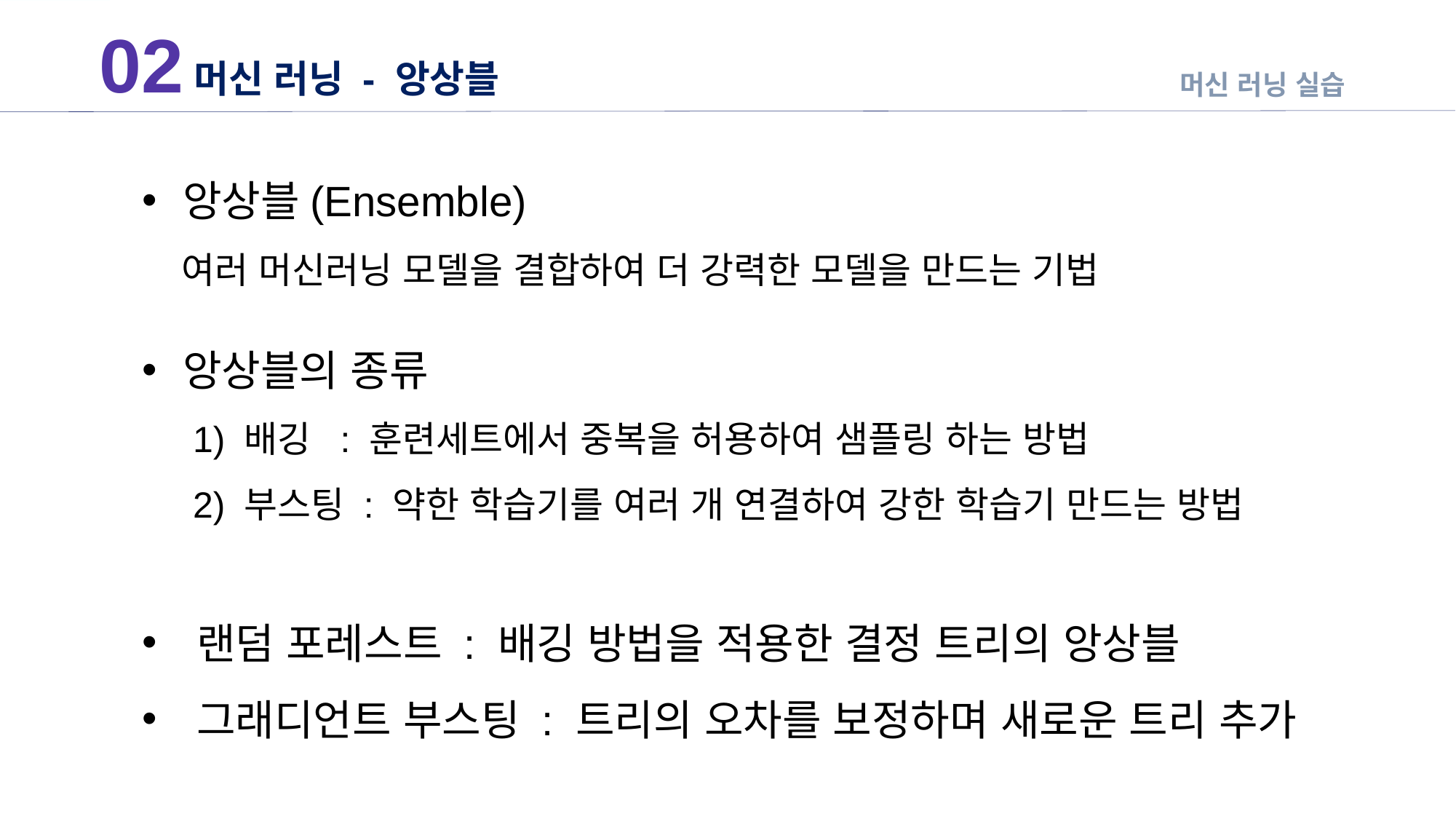

02
머신 러닝 - 앙상블
머신 러닝 실습

앙상블(Ensemble)
   여러 머신러닝 모델을 결합하여 더 강력한 모델을 만드는 기법

앙상블의 종류
     1) 배깅  : 훈련세트에서 중복을 허용하여 샘플링 하는 방법
     2) 부스팅 : 약한 학습기를 여러 개 연결하여 강한 학습기 만드는 방법

랜덤 포레스트 : 배깅 방법을 적용한 결정 트리의 앙상블
그래디언트 부스팅 : 트리의 오차를 보정하며 새로운 트리 추가